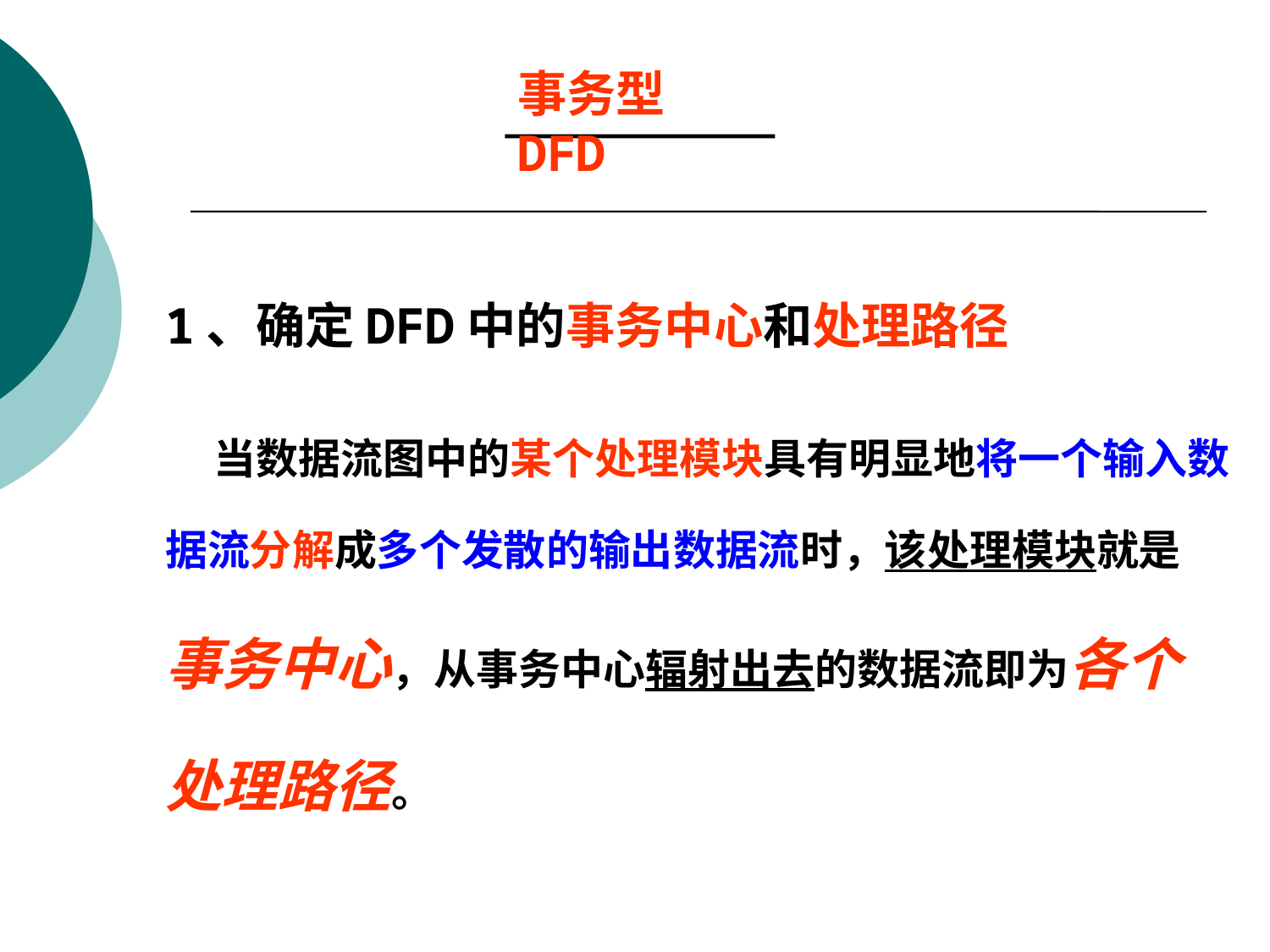

事务型DFD

1、确定DFD中的事务中心和处理路径

    当数据流图中的某个处理模块具有明显地将一个输入数据流分解成多个发散的输出数据流时，该处理模块就是事务中心，从事务中心辐射出去的数据流即为各个处理路径。